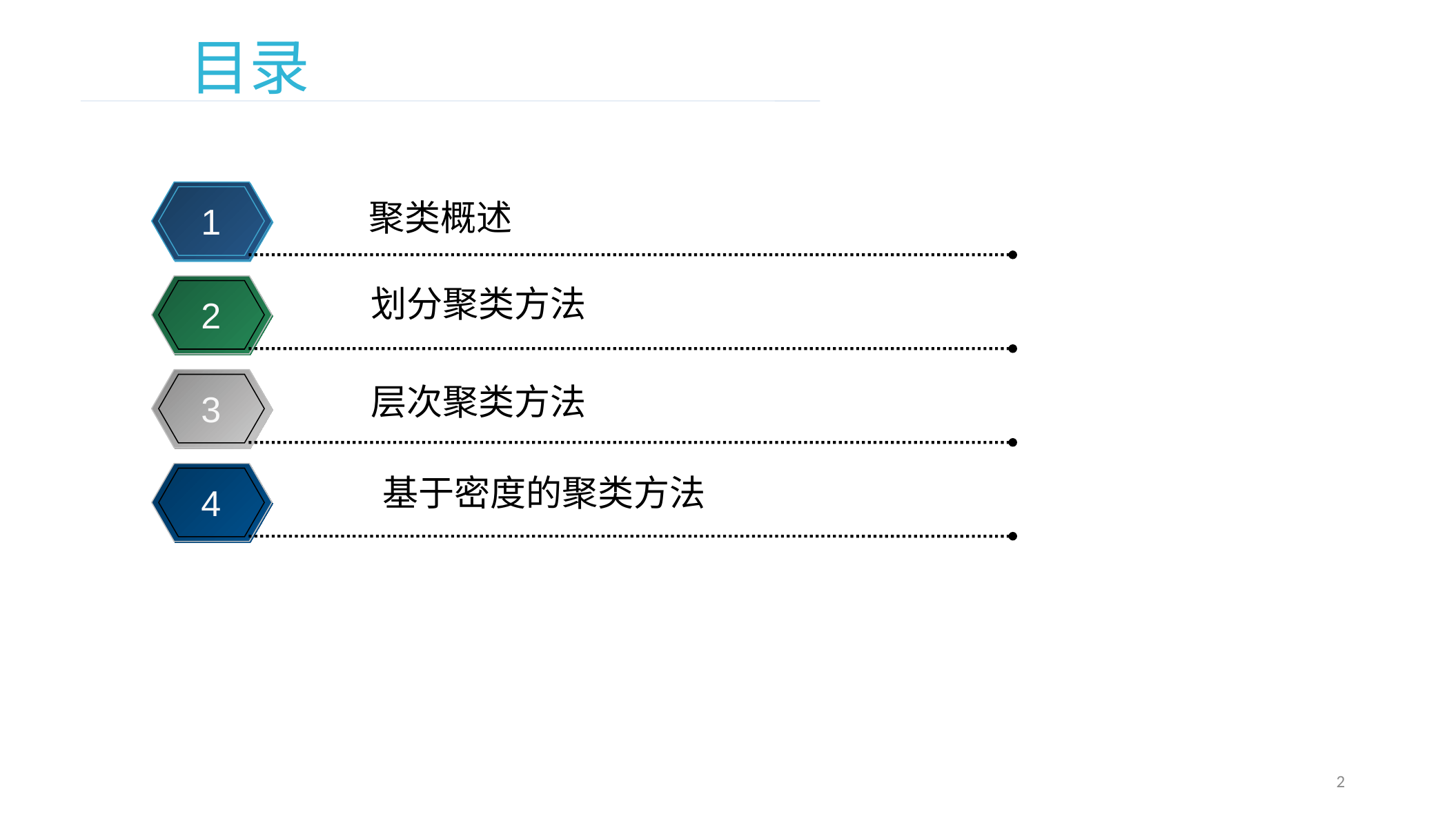

目录

聚类概述
1

划分聚类方法
2

层次聚类方法
3

基于密度的聚类方法
4

2